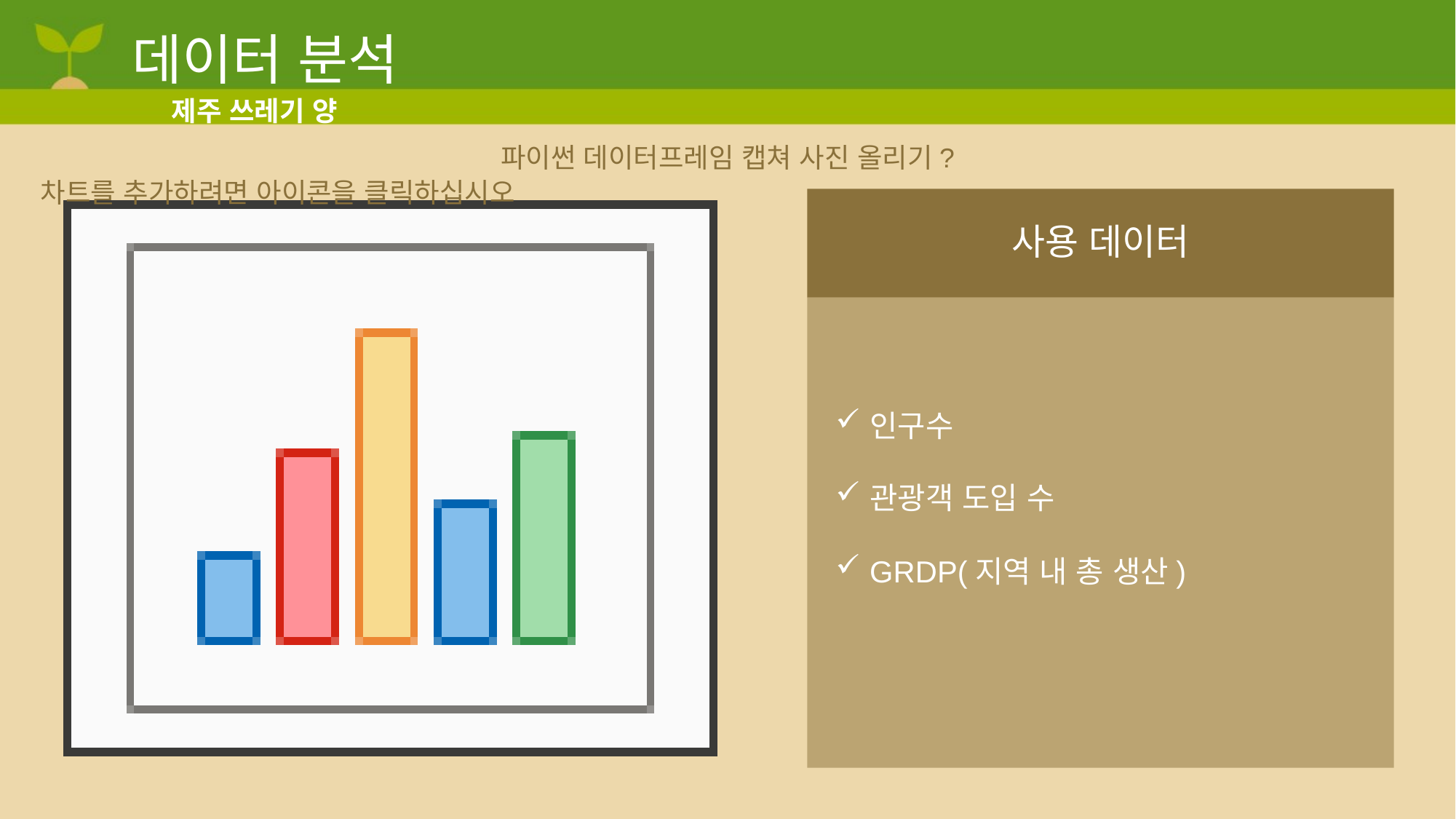

# 데이터 분석
제주 쓰레기 양
파이썬 데이터프레임 캡쳐 사진 올리기?

사용 데이터
인구수

관광객 도입 수

GRDP(지역 내 총 생산)